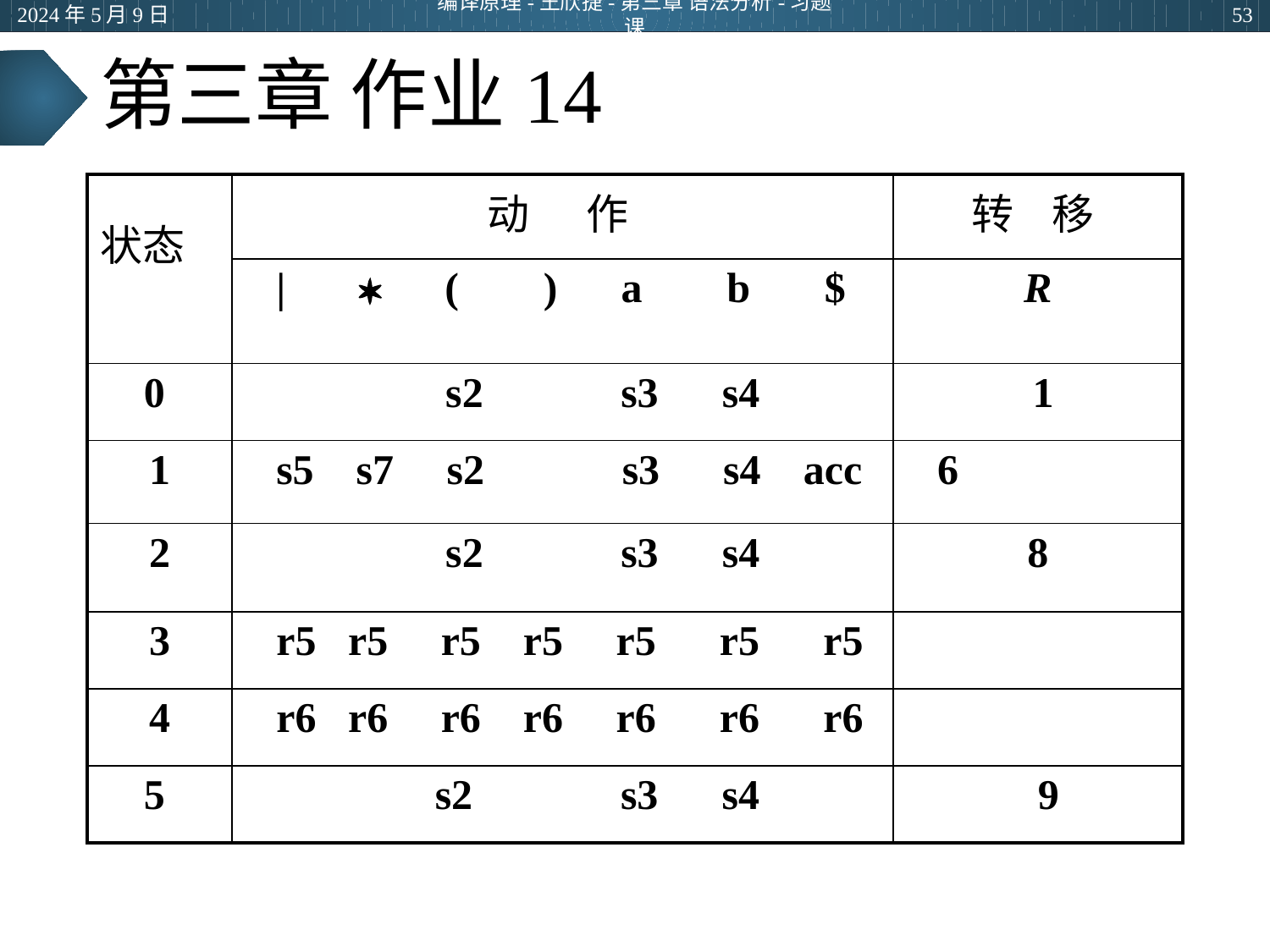

2024年5月9日
编译原理-王欣捷-第三章 语法分析-习题课
53
# 第三章 作业14
| 状态 | 动 作 | 转 移 |
| --- | --- | --- |
|  | | ∗ ( ) a b $ | R |
| 0 | s2 s3 s4 | 1 |
| 1 | s5 s7 s2 s3 s4 acc | 6 |
| 2 | s2 s3 s4 | 8 |
| 3 | r5 r5 r5 r5 r5 r5 r5 |  |
| 4 | r6 r6 r6 r6 r6 r6 r6 |  |
| 5 | s2 s3 s4 | 9 |